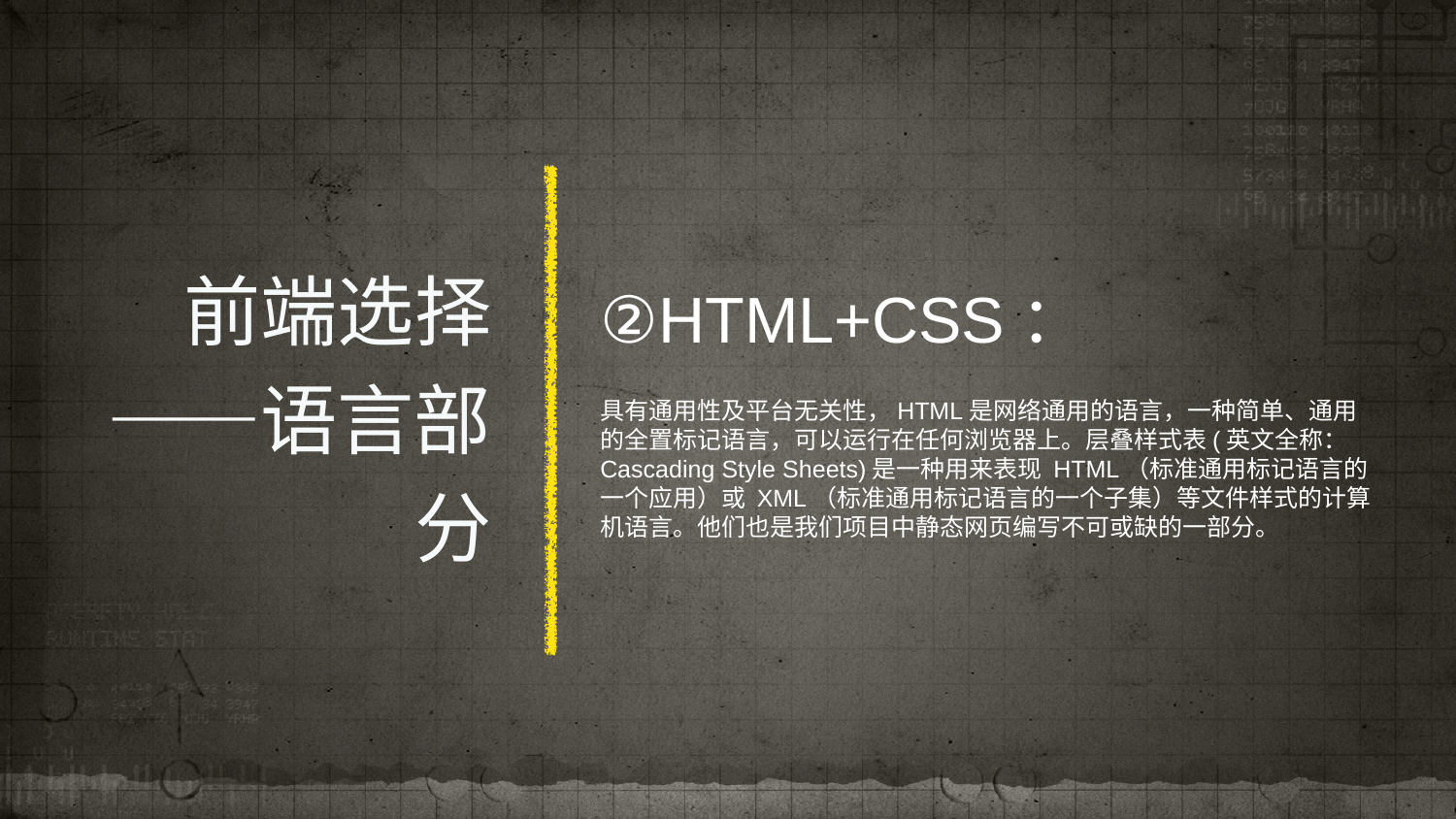

# 前端选择——语言部分
②HTML+CSS：
具有通用性及平台无关性，HTML是网络通用的语言，一种简单、通用的全置标记语言，可以运行在任何浏览器上。层叠样式表(英文全称：Cascading Style Sheets)是一种用来表现 HTML（标准通用标记语言的一个应用）或 XML（标准通用标记语言的一个子集）等文件样式的计算机语言。他们也是我们项目中静态网页编写不可或缺的一部分。